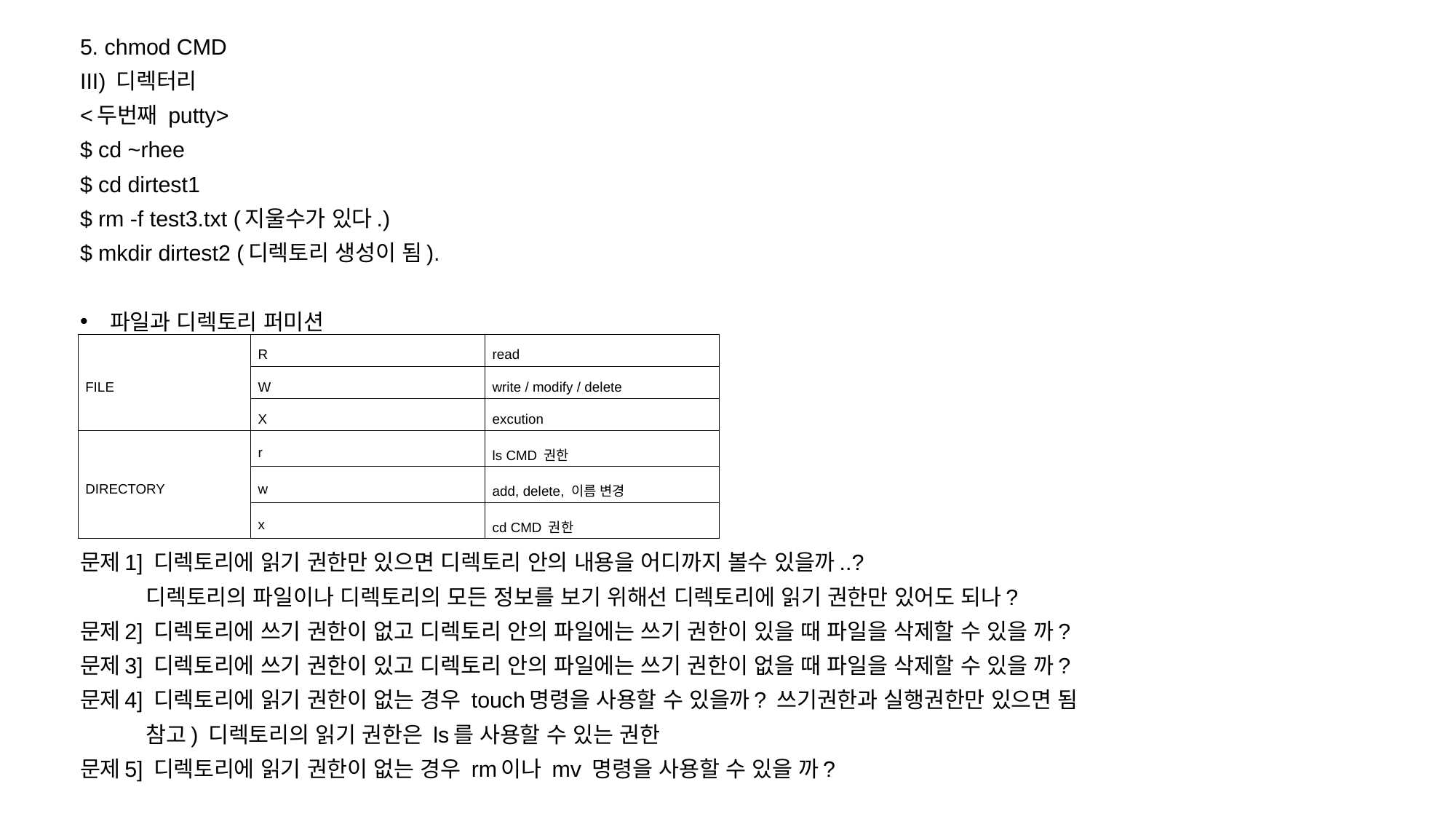

5. chmod CMD
III) 디렉터리
<두번째 putty>
$ cd ~rhee
$ cd dirtest1
$ rm -f test3.txt (지울수가 있다.)
$ mkdir dirtest2 (디렉토리 생성이 됨).

파일과 디렉토리 퍼미션

문제1] 디렉토리에 읽기 권한만 있으면 디렉토리 안의 내용을 어디까지 볼수 있을까..?
          디렉토리의 파일이나 디렉토리의 모든 정보를 보기 위해선 디렉토리에 읽기 권한만 있어도 되나?
문제2] 디렉토리에 쓰기 권한이 없고 디렉토리 안의 파일에는 쓰기 권한이 있을 때 파일을 삭제할 수 있을 까?
문제3] 디렉토리에 쓰기 권한이 있고 디렉토리 안의 파일에는 쓰기 권한이 없을 때 파일을 삭제할 수 있을 까?
문제4] 디렉토리에 읽기 권한이 없는 경우 touch명령을 사용할 수 있을까? 쓰기권한과 실행권한만 있으면 됨
          참고) 디렉토리의 읽기 권한은 ls를 사용할 수 있는 권한
문제5] 디렉토리에 읽기 권한이 없는 경우 rm이나 mv 명령을 사용할 수 있을 까?

| FILE | R | read |
| --- | --- | --- |
|  | W | write / modify / delete |
|  | X | excution |
| DIRECTORY | r | ls CMD 권한 |
|  | w | add, delete, 이름 변경 |
|  | x | cd CMD 권한 |